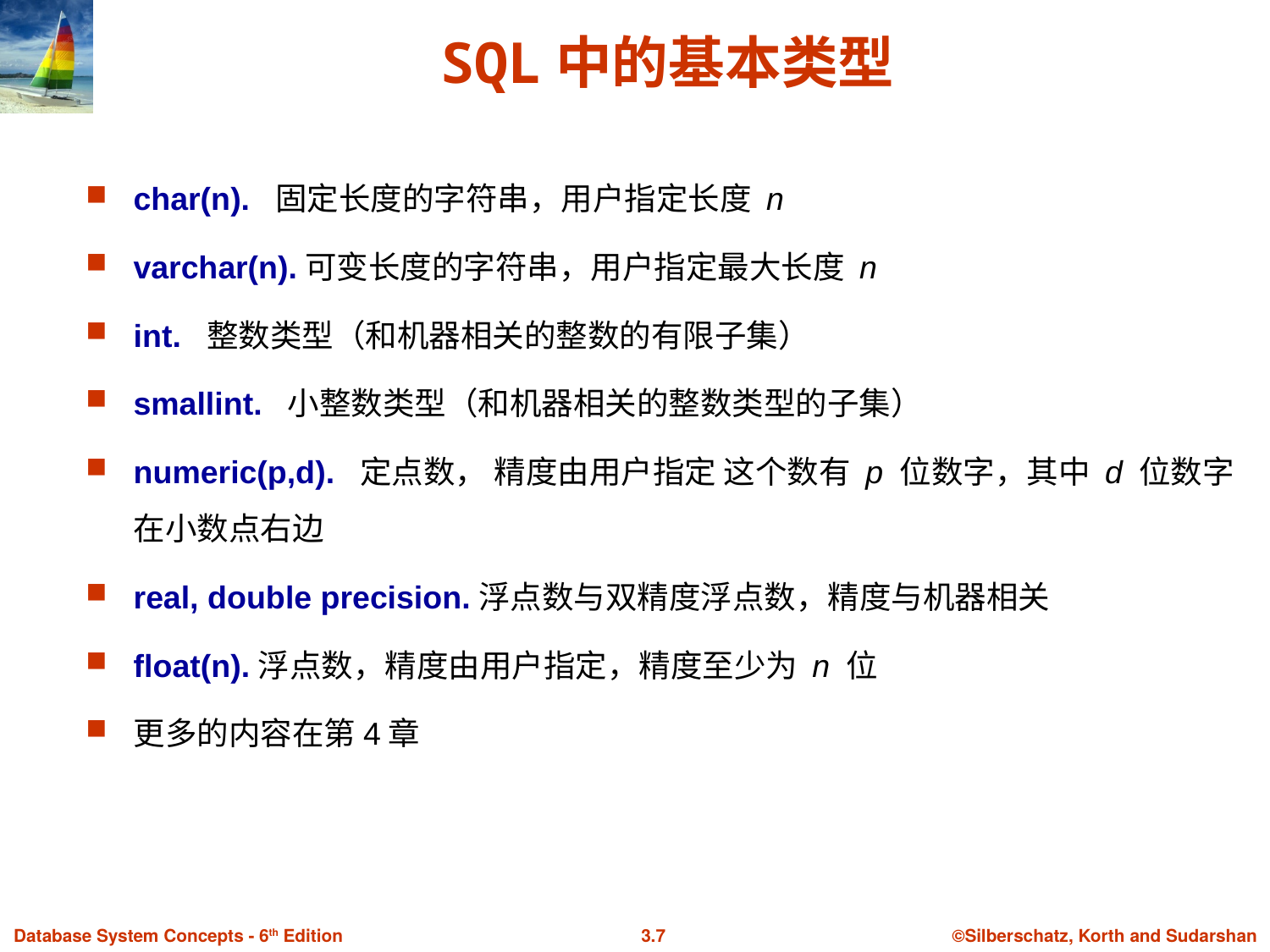

# SQL中的基本类型
char(n).  固定长度的字符串，用户指定长度 n
varchar(n).可变长度的字符串，用户指定最大长度 n
int.  整数类型（和机器相关的整数的有限子集）
smallint.  小整数类型（和机器相关的整数类型的子集）
numeric(p,d).  定点数， 精度由用户指定 这个数有 p 位数字，其中 d 位数字在小数点右边
real, double precision.浮点数与双精度浮点数，精度与机器相关
float(n).浮点数，精度由用户指定，精度至少为 n 位
更多的内容在第4章